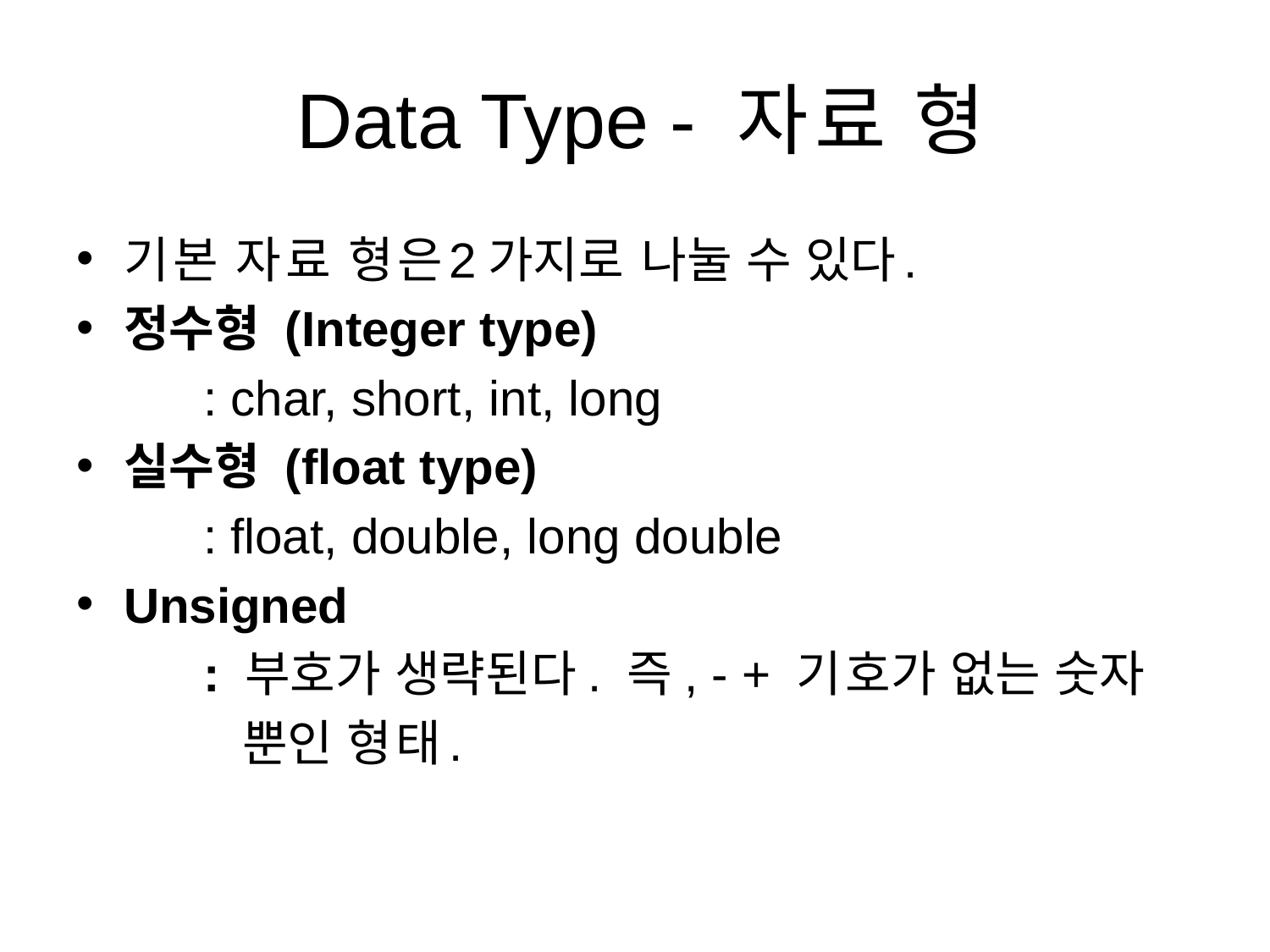

# Data Type - 자료 형
기본 자료 형은 2가지로 나눌 수 있다.
정수형 (Integer type)
	: char, short, int, long
실수형 (float type)
	: float, double, long double
Unsigned
	: 부호가 생략된다. 즉, - + 기호가 없는 숫자
	  뿐인 형태.